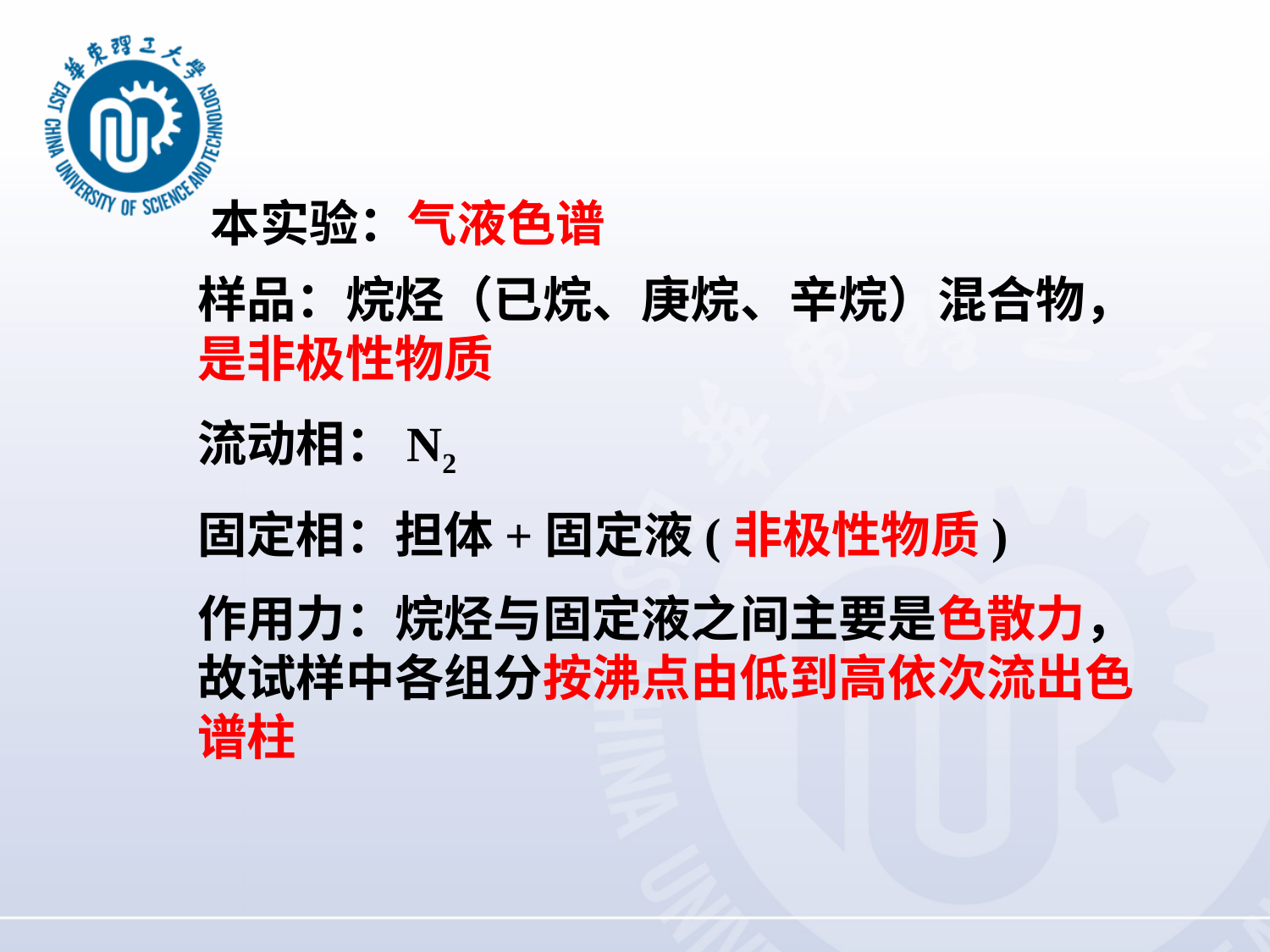

本实验：气液色谱
样品：烷烃（已烷、庚烷、辛烷）混合物，是非极性物质
流动相：N2
固定相：担体+固定液(非极性物质)
作用力：烷烃与固定液之间主要是色散力，故试样中各组分按沸点由低到高依次流出色谱柱